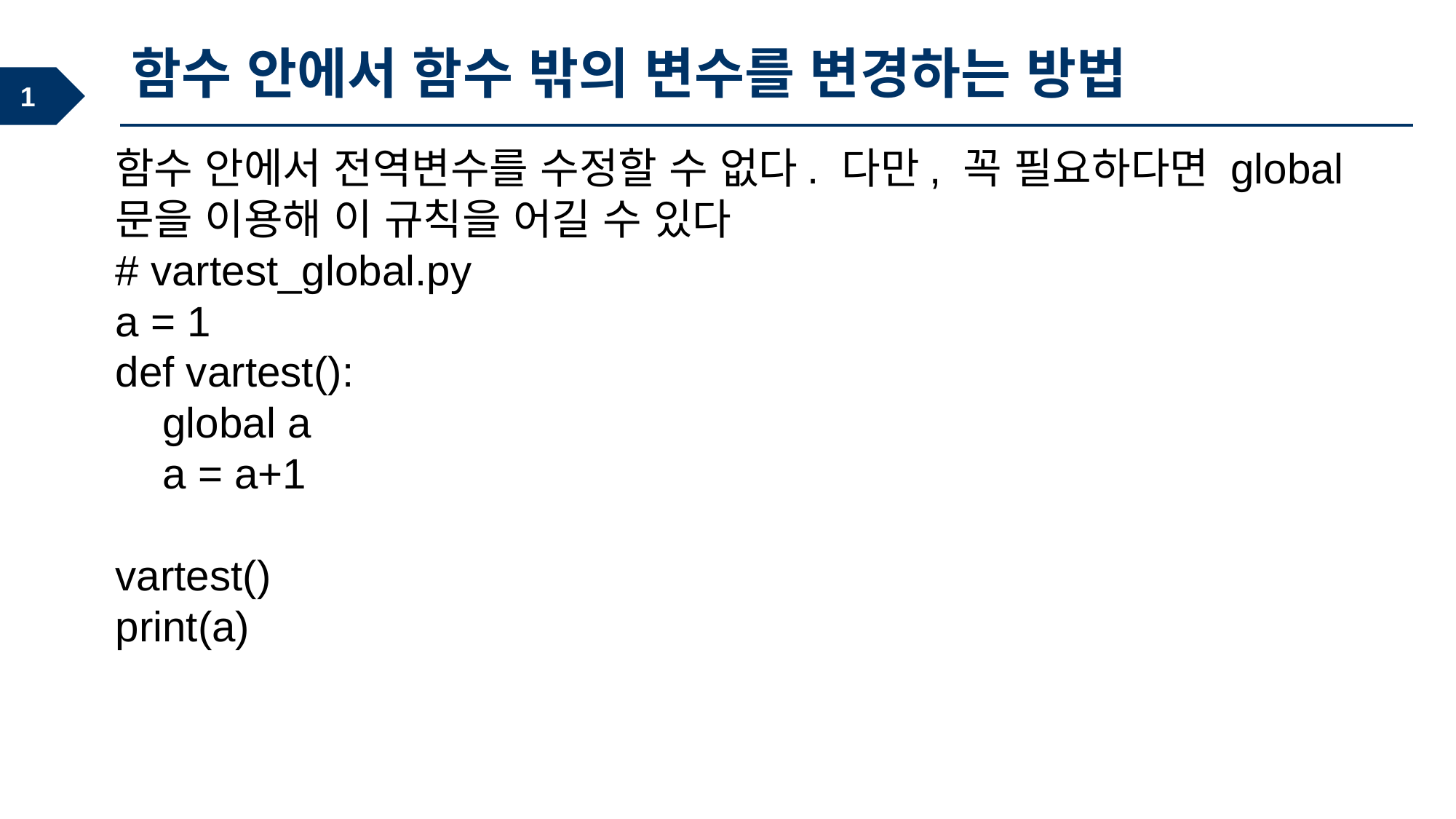

함수 안에서 함수 밖의 변수를 변경하는 방법
함수 안에서 전역변수를 수정할 수 없다. 다만, 꼭 필요하다면 global 문을 이용해 이 규칙을 어길 수 있다
# vartest_global.py
a = 1
def vartest():
    global a
    a = a+1

vartest()
print(a)